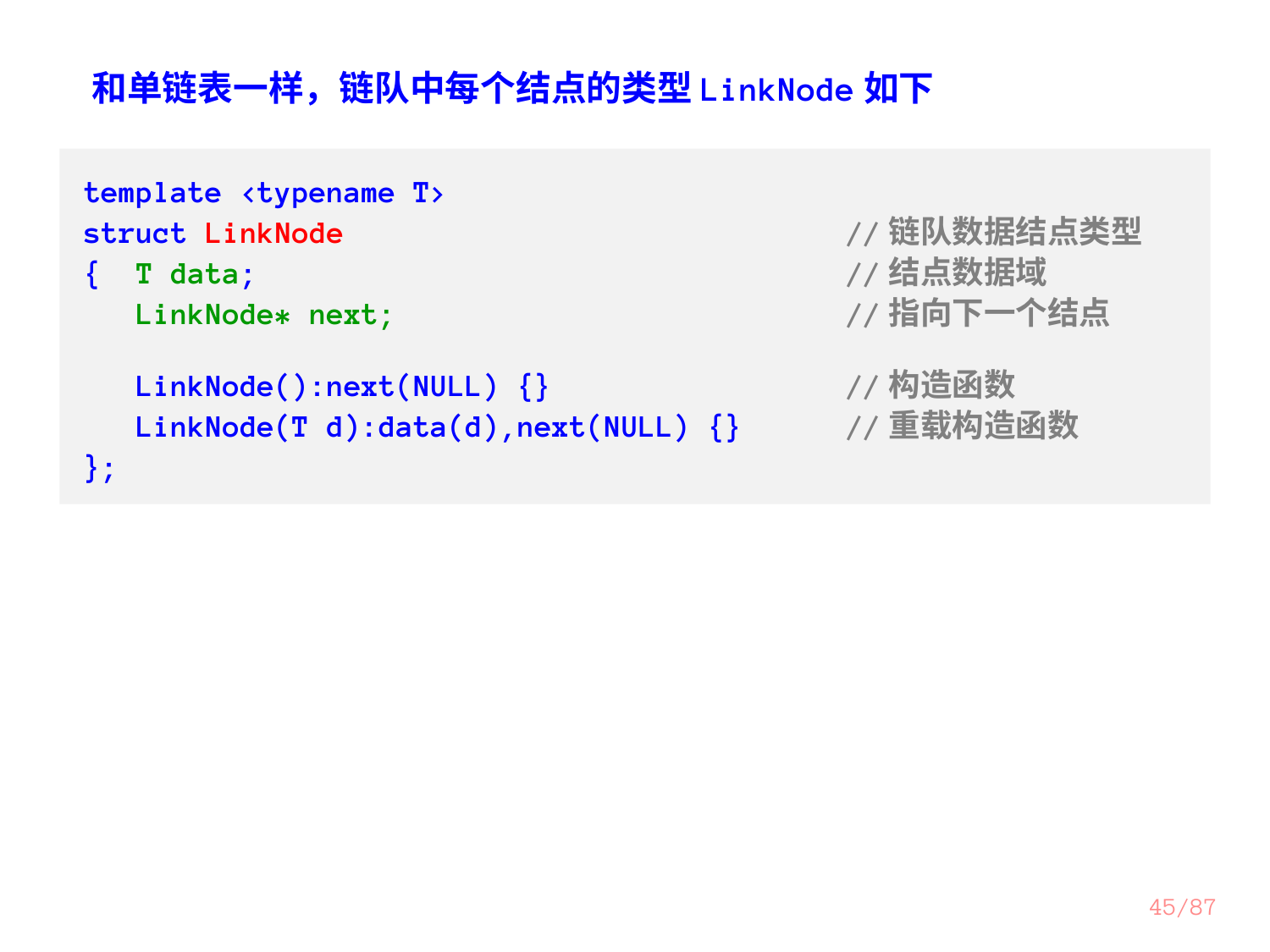

和单链表一样，链队中每个结点的类型LinkNode如下
template <typename T>
struct LinkNode				//链队数据结点类型
{  T data;					//结点数据域
   LinkNode* next;				//指向下一个结点
   LinkNode():next(NULL) {}			//构造函数
   LinkNode(T d):data(d),next(NULL) {}	//重载构造函数
};
45/87